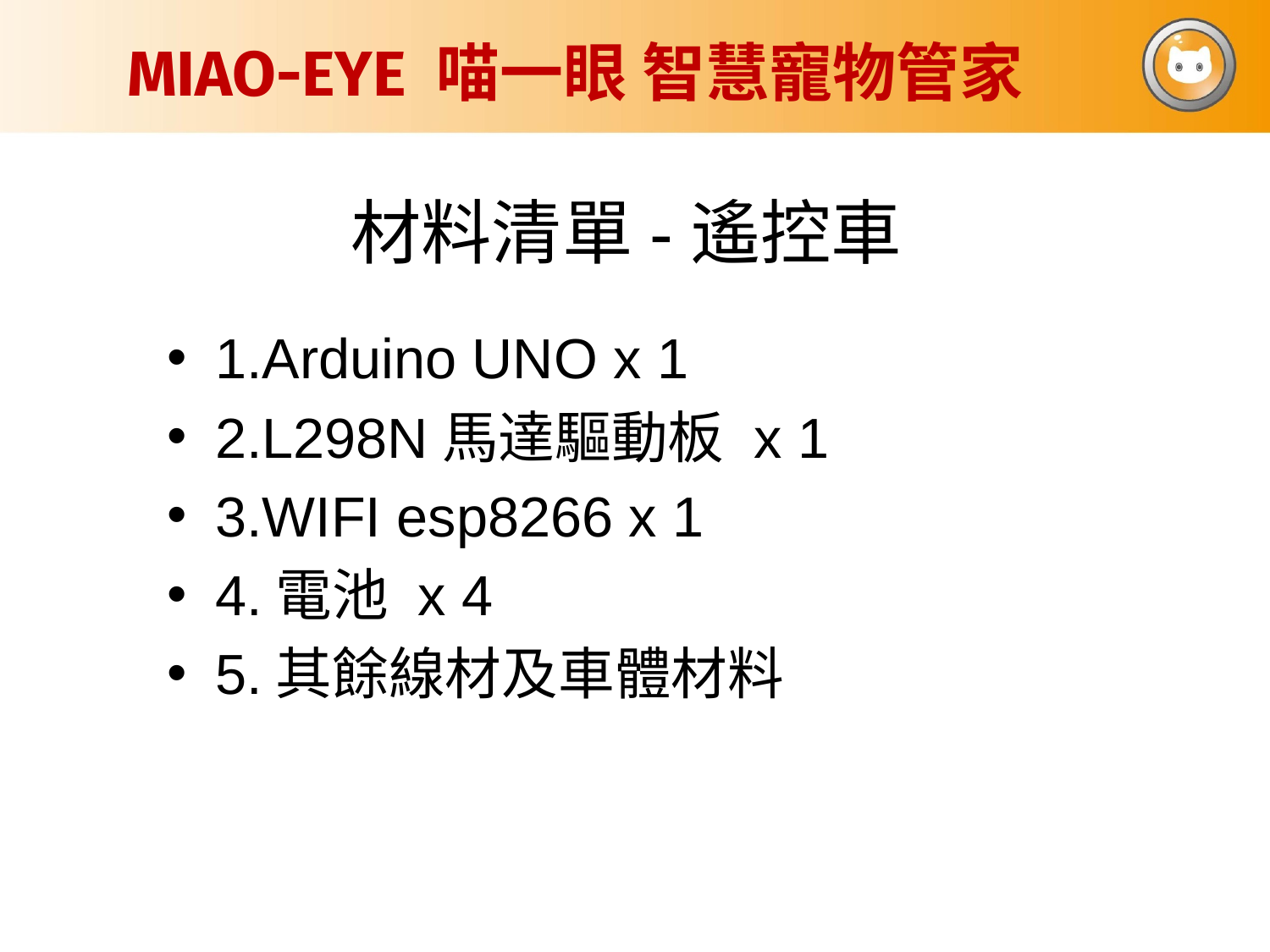

MIAO-EYE 喵一眼 智慧寵物管家
# 材料清單-遙控車
1.Arduino UNO x 1
2.L298N馬達驅動板 x 1
3.WIFI esp8266 x 1
4.電池 x 4
5.其餘線材及車體材料